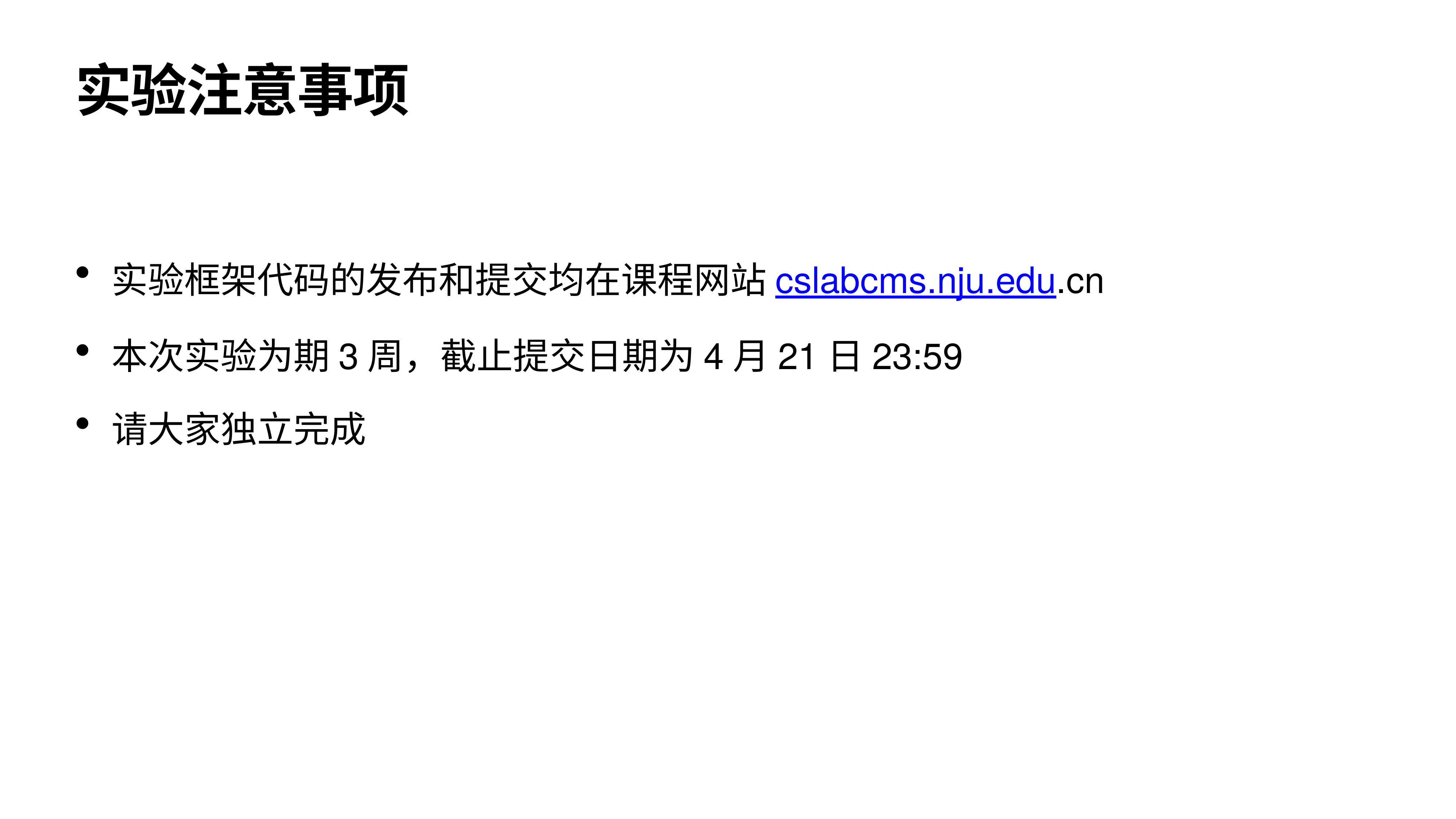

# 实验注意事项

实验框架代码的发布和提交均在课程网站cslabcms.nju.edu.cn
本次实验为期3周，截止提交日期为4月21日23:59
请大家独立完成